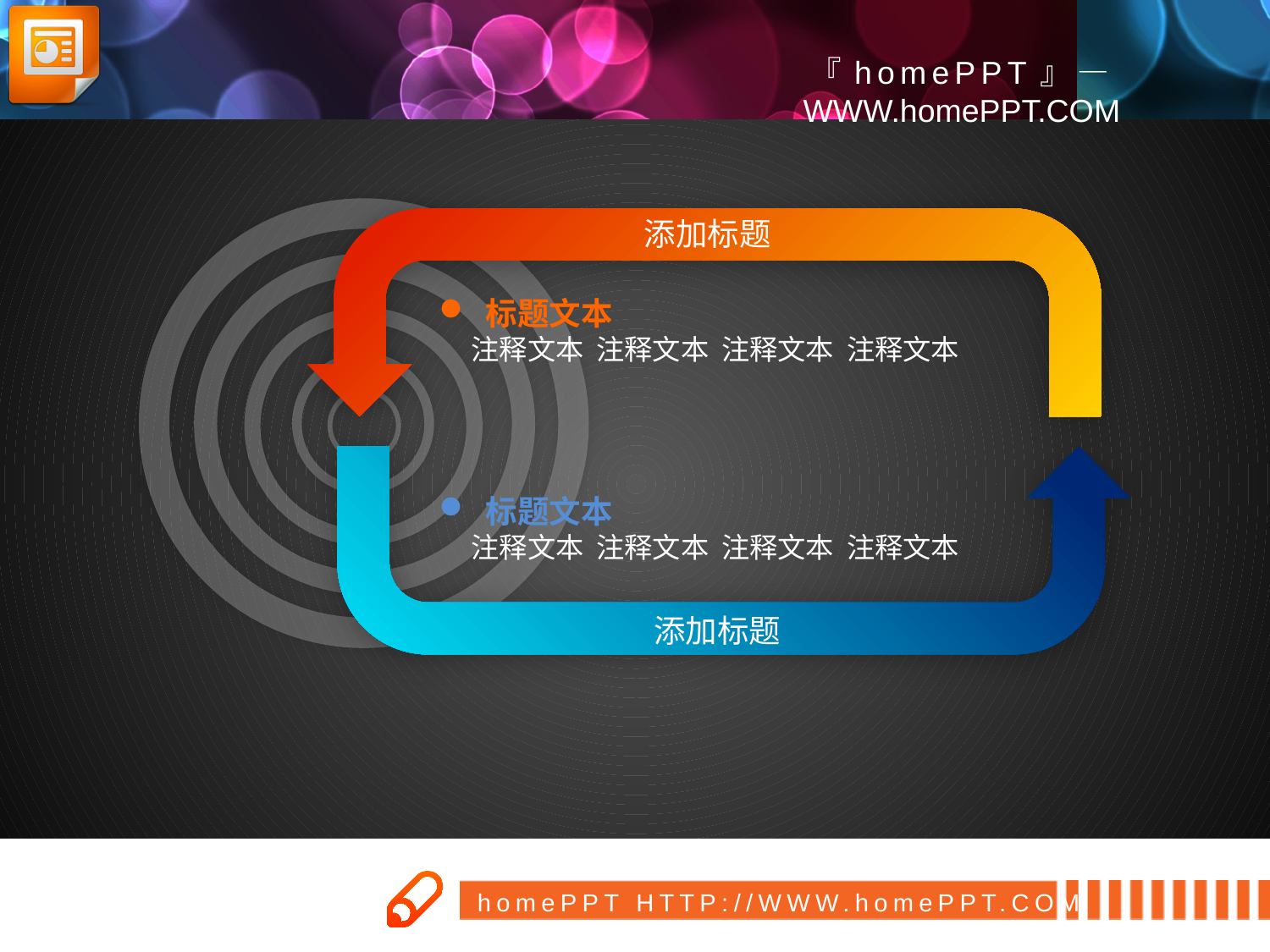

添加标题

 标题文本
    注释文本  注释文本  注释文本  注释文本

 标题文本
    注释文本  注释文本  注释文本  注释文本
添加标题